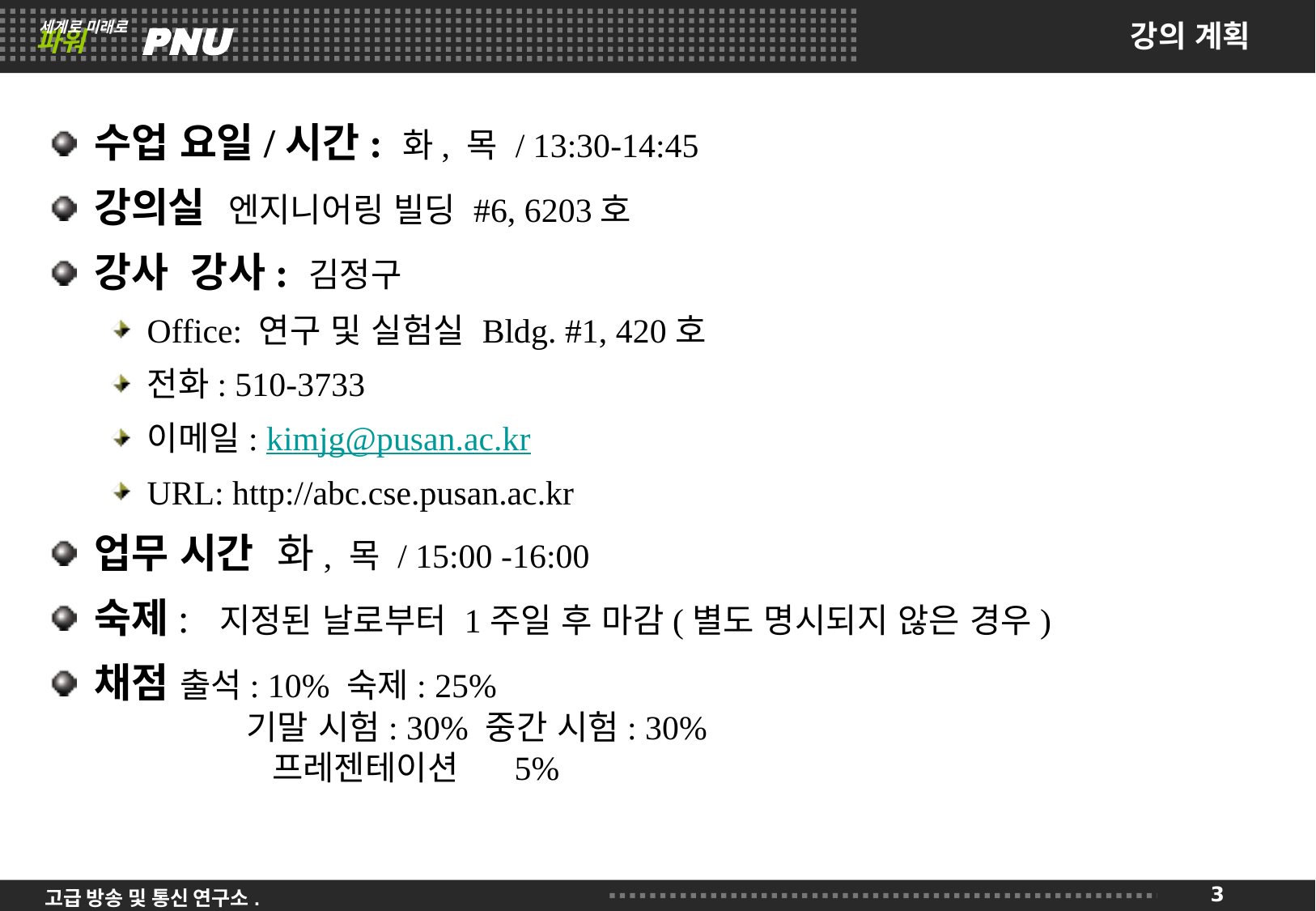

# 강의 계획
수업 요일/시간: 화, 목 / 13:30-14:45
강의실  엔지니어링 빌딩 #6, 6203호
강사  강사: 김정구
Office: 연구 및 실험실 Bldg. #1, 420호
전화: 510-3733
이메일: kimjg@pusan.ac.kr
URL: http://abc.cse.pusan.ac.kr
업무 시간  화, 목 / 15:00 -16:00
숙제:  지정된 날로부터 1주일 후 마감(별도 명시되지 않은 경우)
채점 출석: 10% 숙제: 25%
                 기말 시험: 30% 중간 시험: 30%
                    프레젠테이션     5%